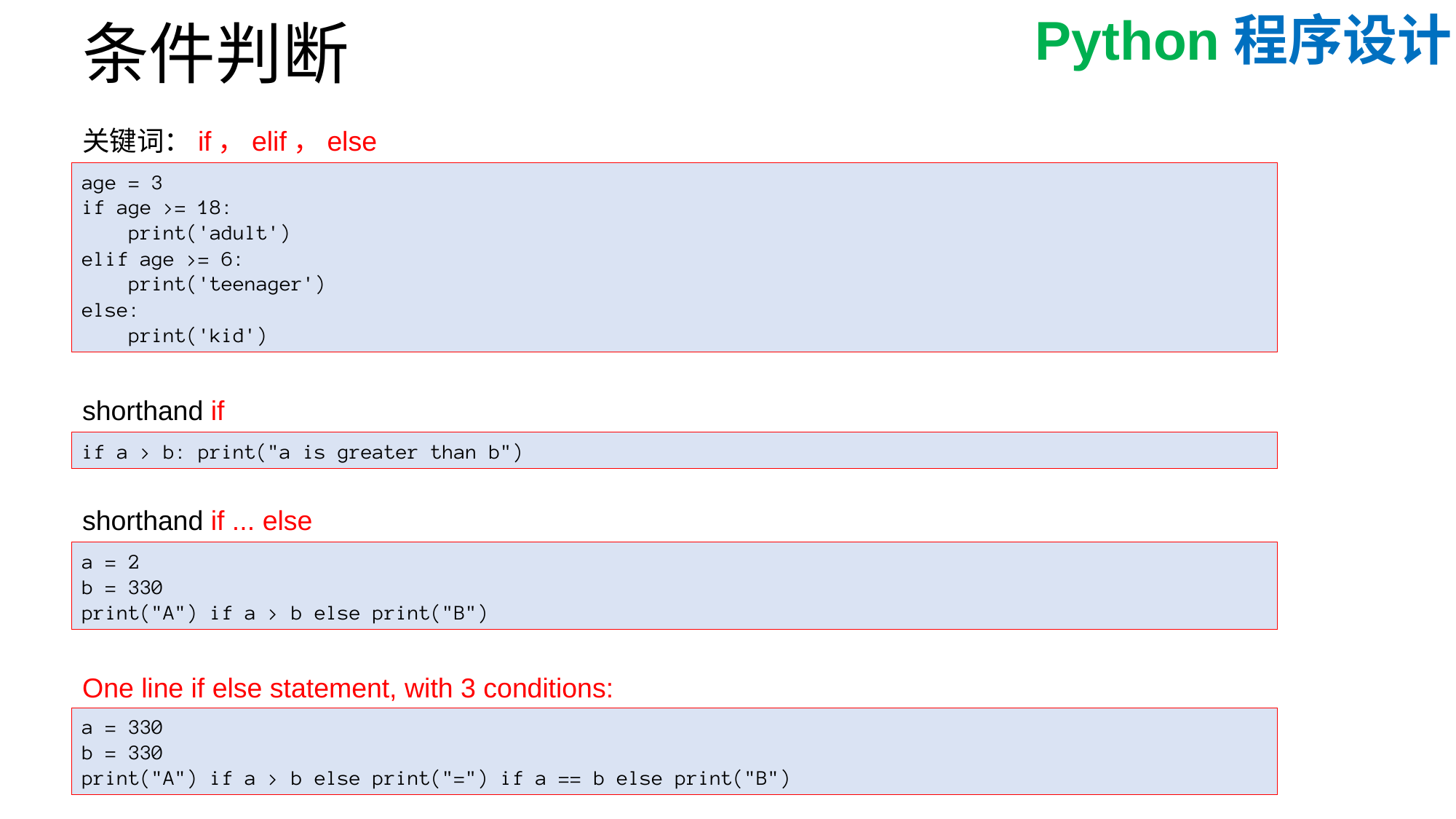

# 条件判断
关键词：if，elif，else
age = 3
if age >= 18:
    print('adult')
elif age >= 6:
    print('teenager')
else:
    print('kid')
shorthand if
if a > b: print("a is greater than b")
shorthand if ... else
a = 2
b = 330
print("A") if a > b else print("B")
One line if else statement, with 3 conditions:
a = 330
b = 330
print("A") if a > b else print("=") if a == b else print("B")
31